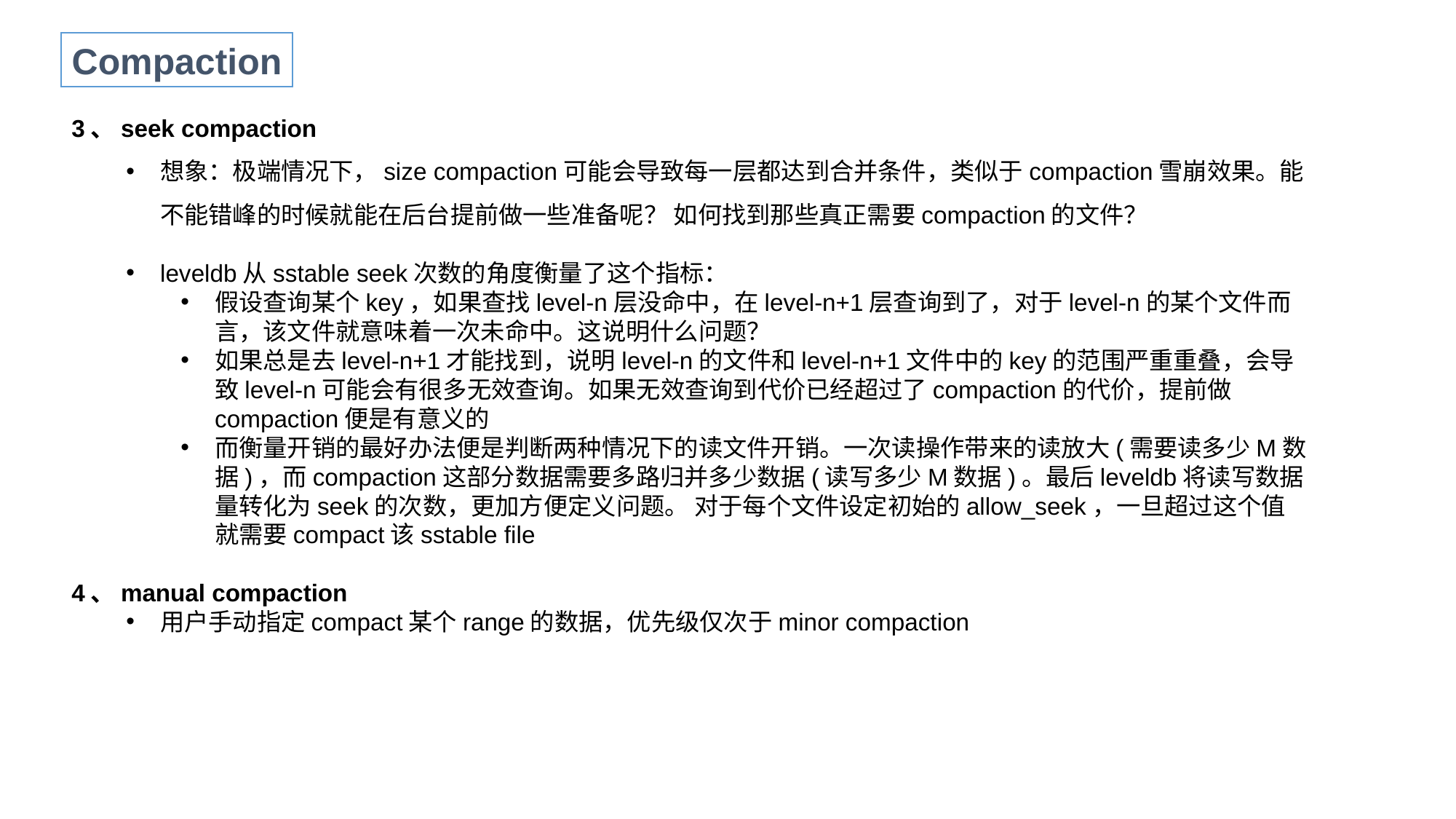

Compaction
3、seek compaction
想象：极端情况下，size compaction可能会导致每一层都达到合并条件，类似于compaction雪崩效果。能不能错峰的时候就能在后台提前做一些准备呢？ 如何找到那些真正需要compaction的文件？

leveldb从sstable seek次数的角度衡量了这个指标：
假设查询某个key，如果查找level-n层没命中，在level-n+1层查询到了，对于level-n的某个文件而言，该文件就意味着一次未命中。这说明什么问题？
如果总是去level-n+1才能找到，说明level-n的文件和level-n+1文件中的key的范围严重重叠，会导致level-n可能会有很多无效查询。如果无效查询到代价已经超过了compaction的代价，提前做compaction便是有意义的
而衡量开销的最好办法便是判断两种情况下的读文件开销。一次读操作带来的读放大(需要读多少M数据)，而compaction这部分数据需要多路归并多少数据(读写多少M数据)。最后leveldb将读写数据量转化为seek的次数，更加方便定义问题。 对于每个文件设定初始的allow_seek，一旦超过这个值就需要compact该sstable file

4、manual compaction
用户手动指定compact某个range的数据，优先级仅次于minor compaction